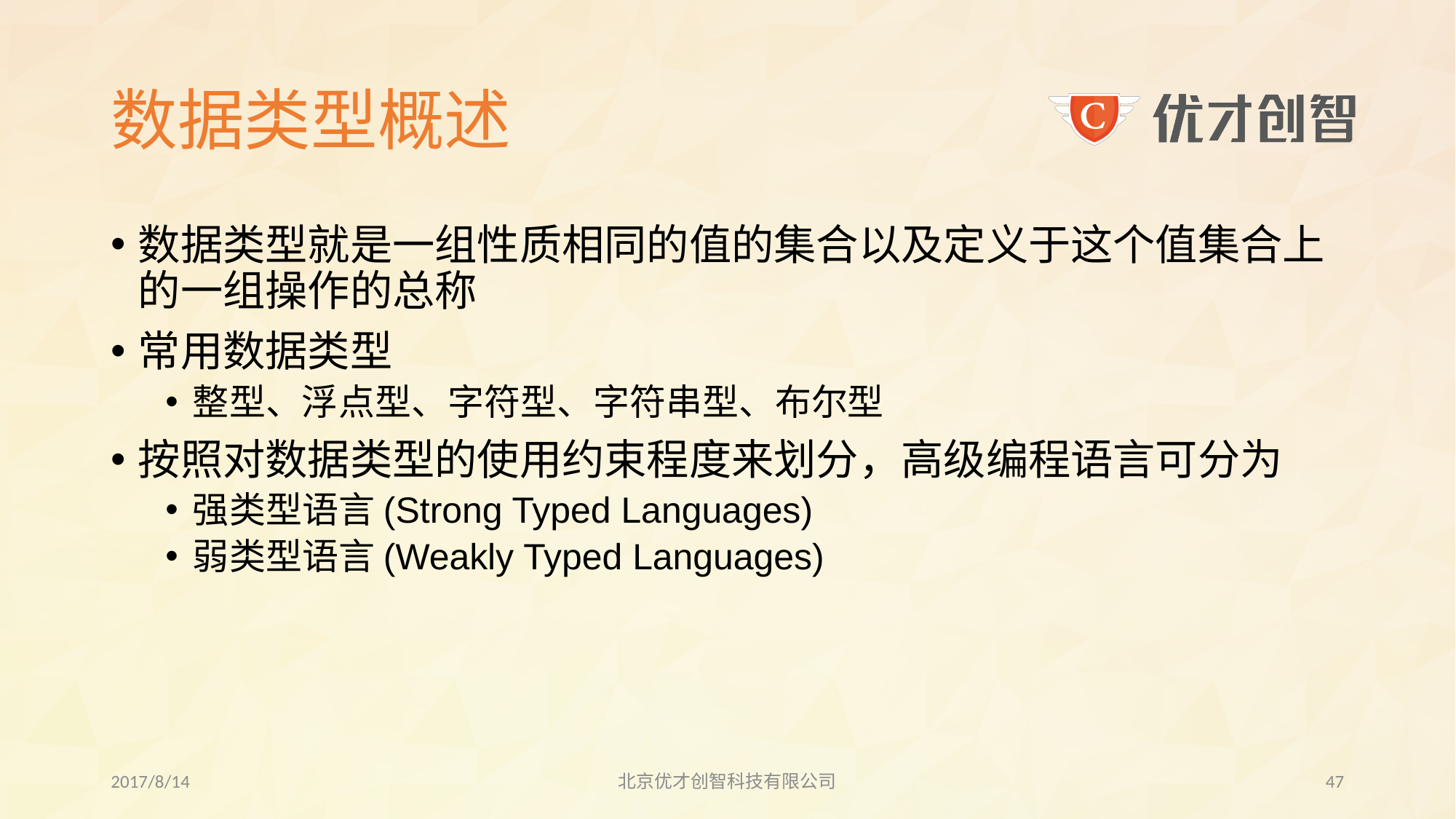

# 数据类型概述
数据类型就是一组性质相同的值的集合以及定义于这个值集合上的一组操作的总称
常用数据类型
整型、浮点型、字符型、字符串型、布尔型
按照对数据类型的使用约束程度来划分，高级编程语言可分为
强类型语言(Strong Typed Languages)
弱类型语言(Weakly Typed Languages)

2017/8/14
北京优才创智科技有限公司
47